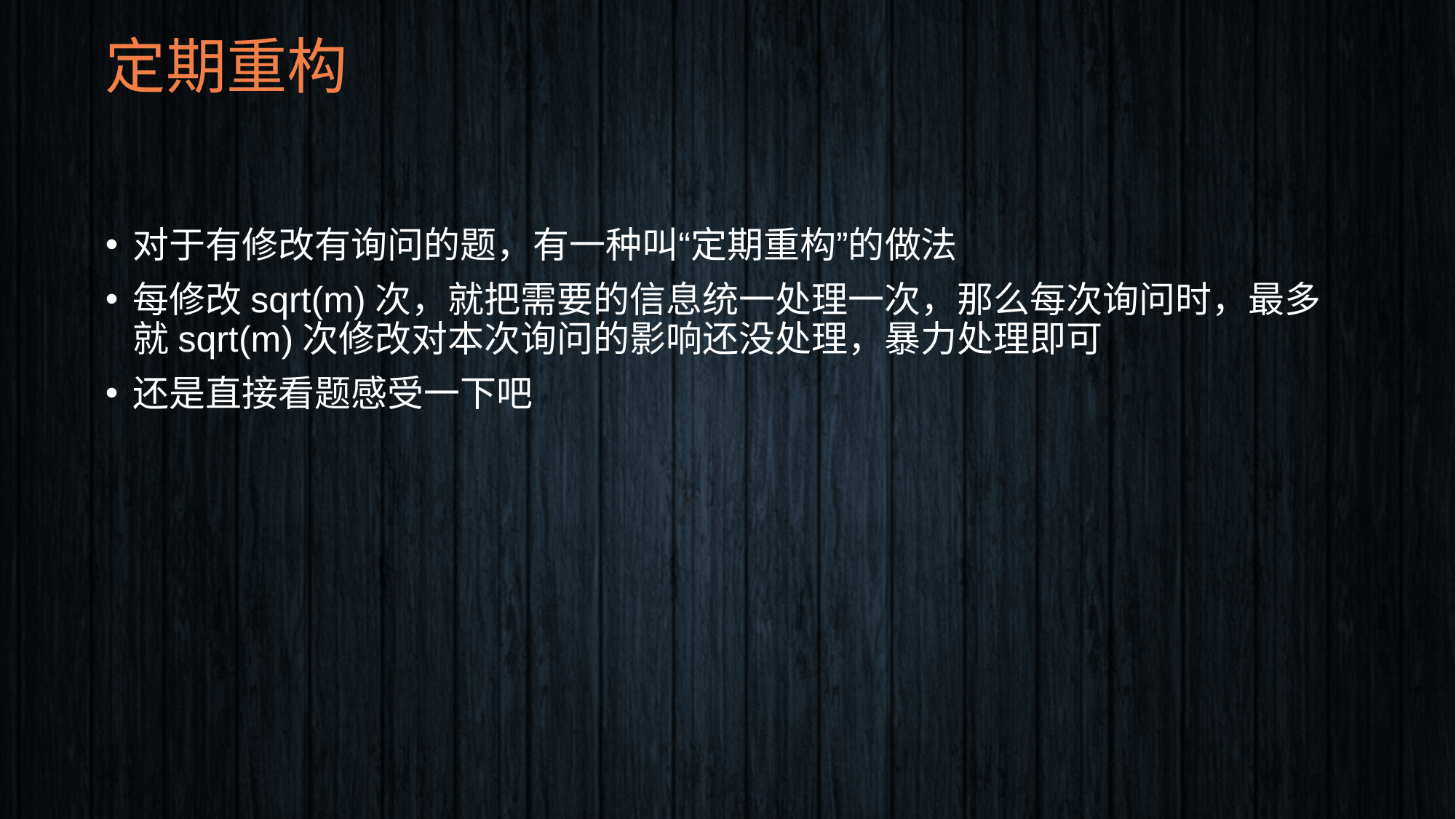

# 定期重构
对于有修改有询问的题，有一种叫“定期重构”的做法
每修改sqrt(m)次，就把需要的信息统一处理一次，那么每次询问时，最多就sqrt(m)次修改对本次询问的影响还没处理，暴力处理即可
还是直接看题感受一下吧